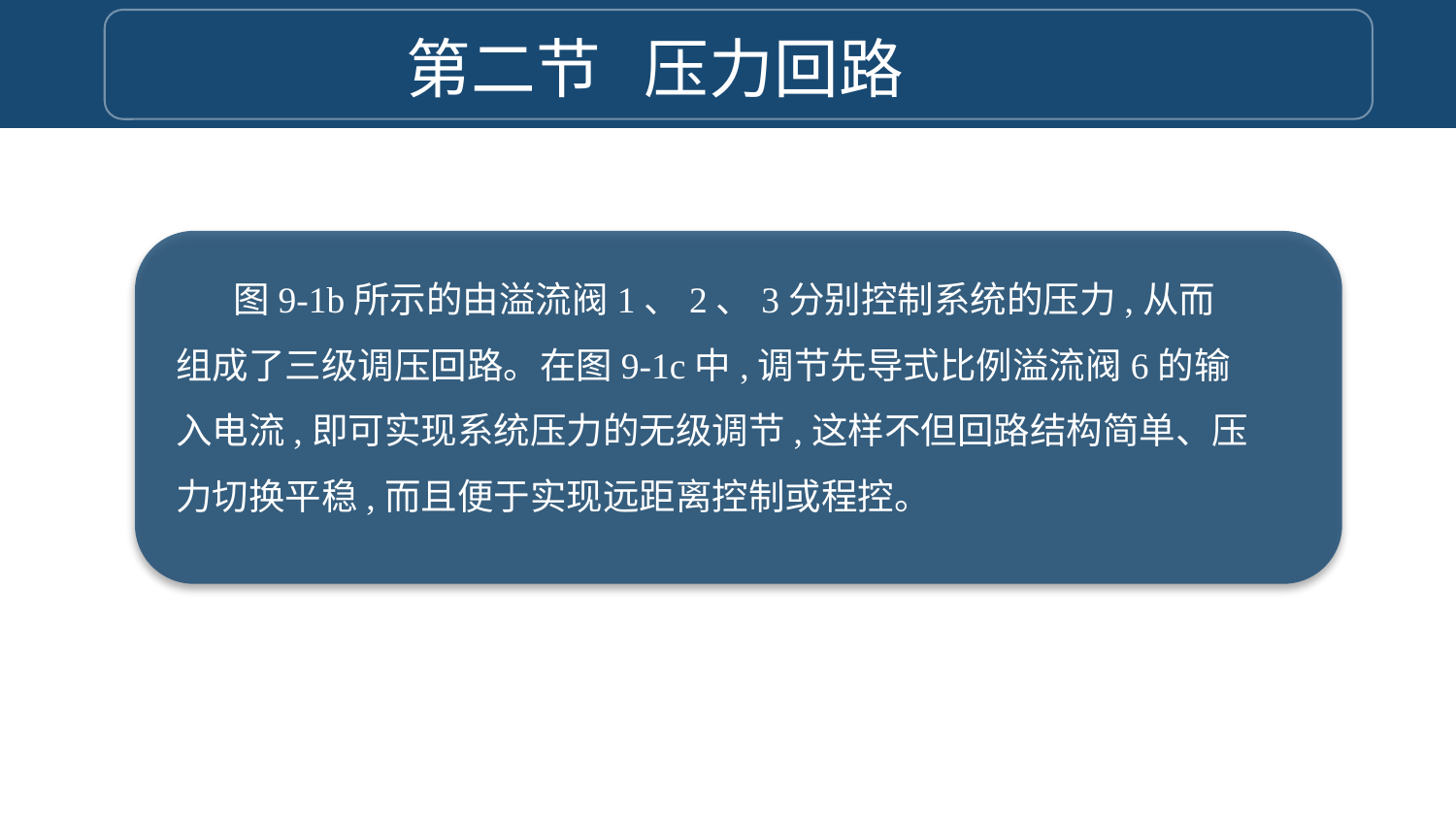

第二节   压力回路

图9-1b所示的由溢流阀1、2、3分别控制系统的压力,从而组成了三级调压回路。在图9-1c中,调节先导式比例溢流阀6的输入电流,即可实现系统压力的无级调节,这样不但回路结构简单、压力切换平稳,而且便于实现远距离控制或程控。